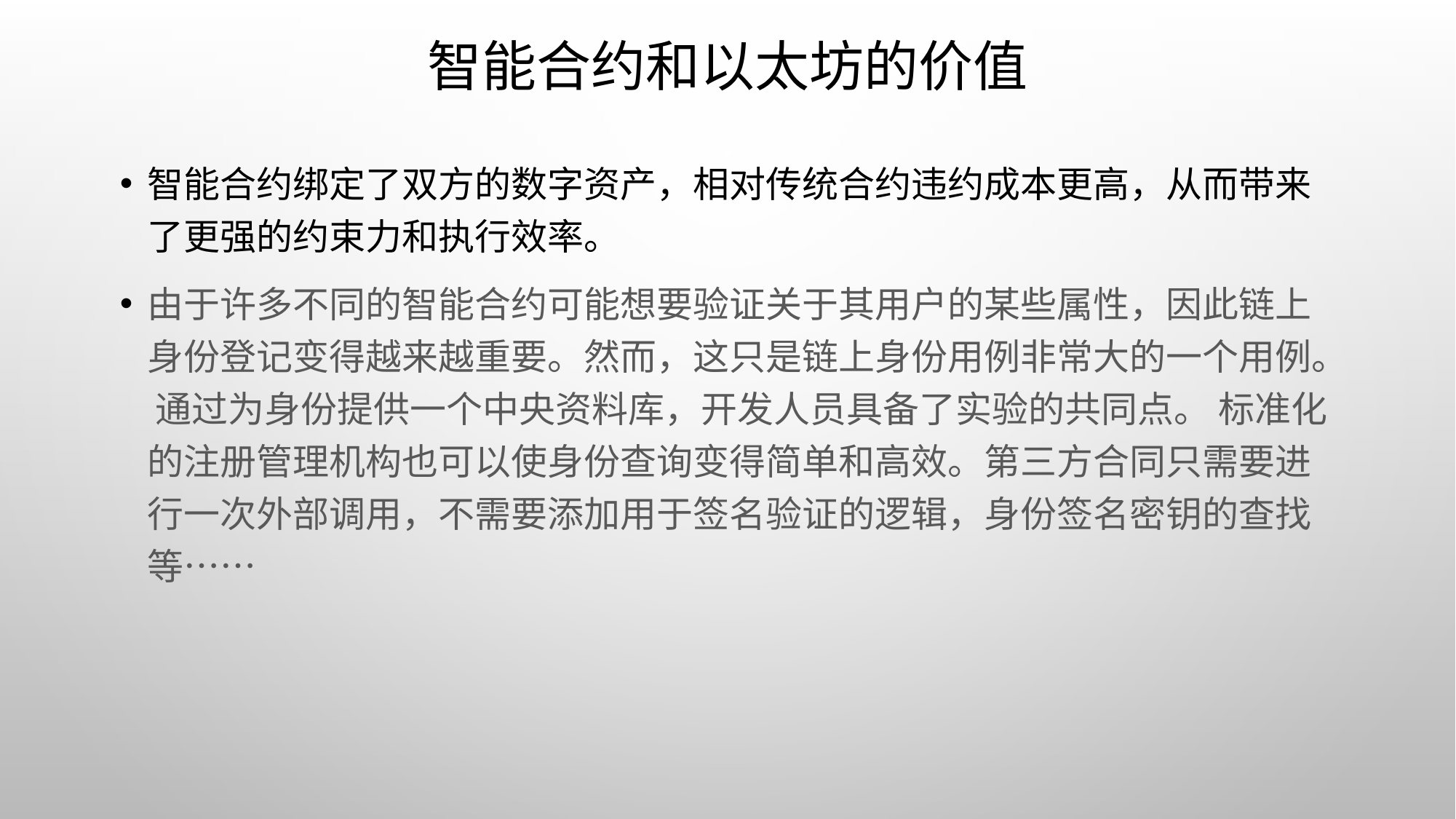

# 智能合约和以太坊的价值
智能合约绑定了双方的数字资产，相对传统合约违约成本更高，从而带来了更强的约束力和执行效率。
由于许多不同的智能合约可能想要验证关于其用户的某些属性，因此链上身份登记变得越来越重要。然而，这只是链上身份用例非常大的一个用例。 通过为身份提供一个中央资料库，开发人员具备了实验的共同点。 标准化的注册管理机构也可以使身份查询变得简单和高效。第三方合同只需要进行一次外部调用，不需要添加用于签名验证的逻辑，身份签名密钥的查找等……